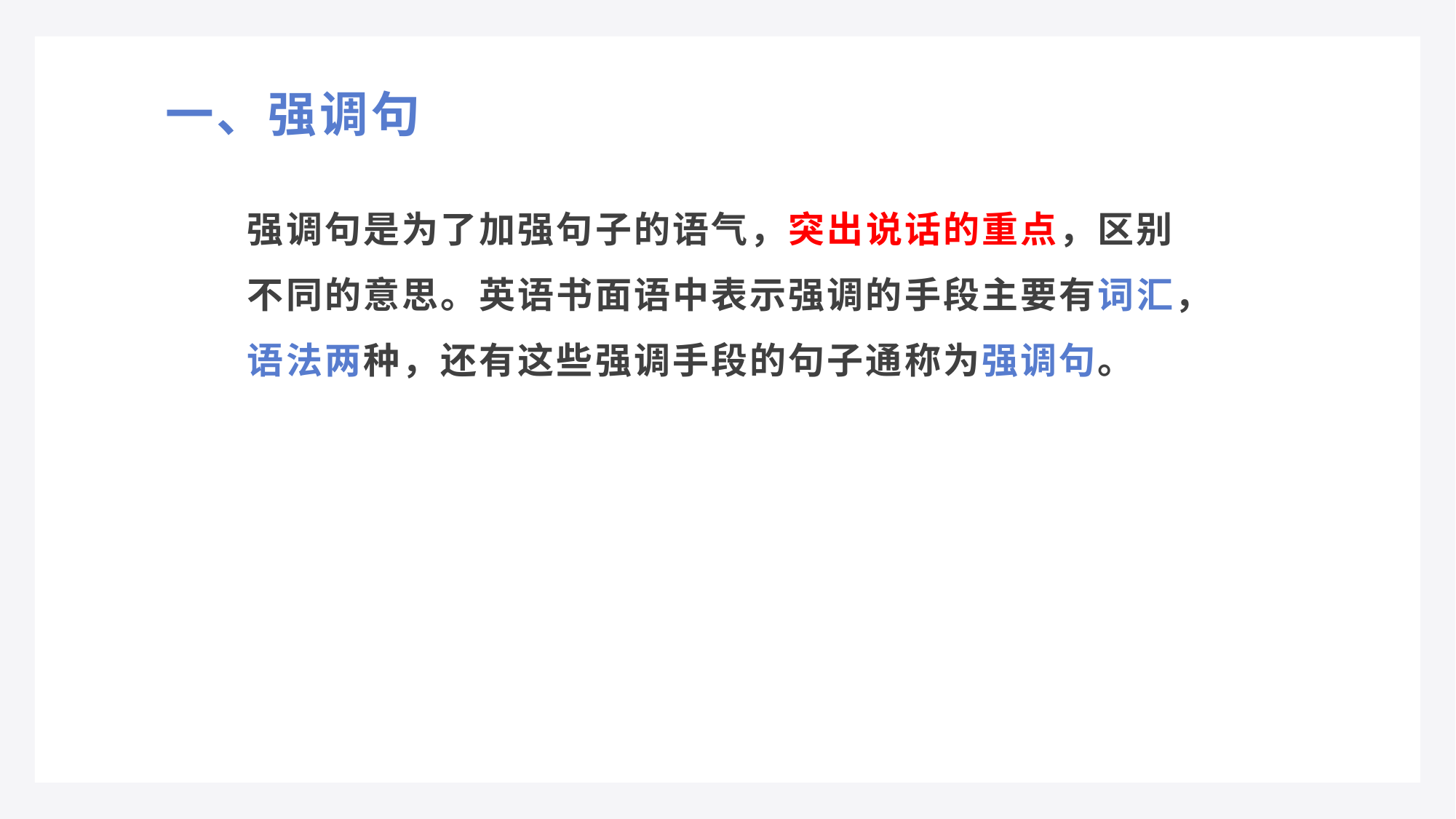

# 一、强调句
强调句是为了加强句子的语气，突出说话的重点，区别不同的意思。英语书面语中表示强调的手段主要有词汇，语法两种，还有这些强调手段的句子通称为强调句。